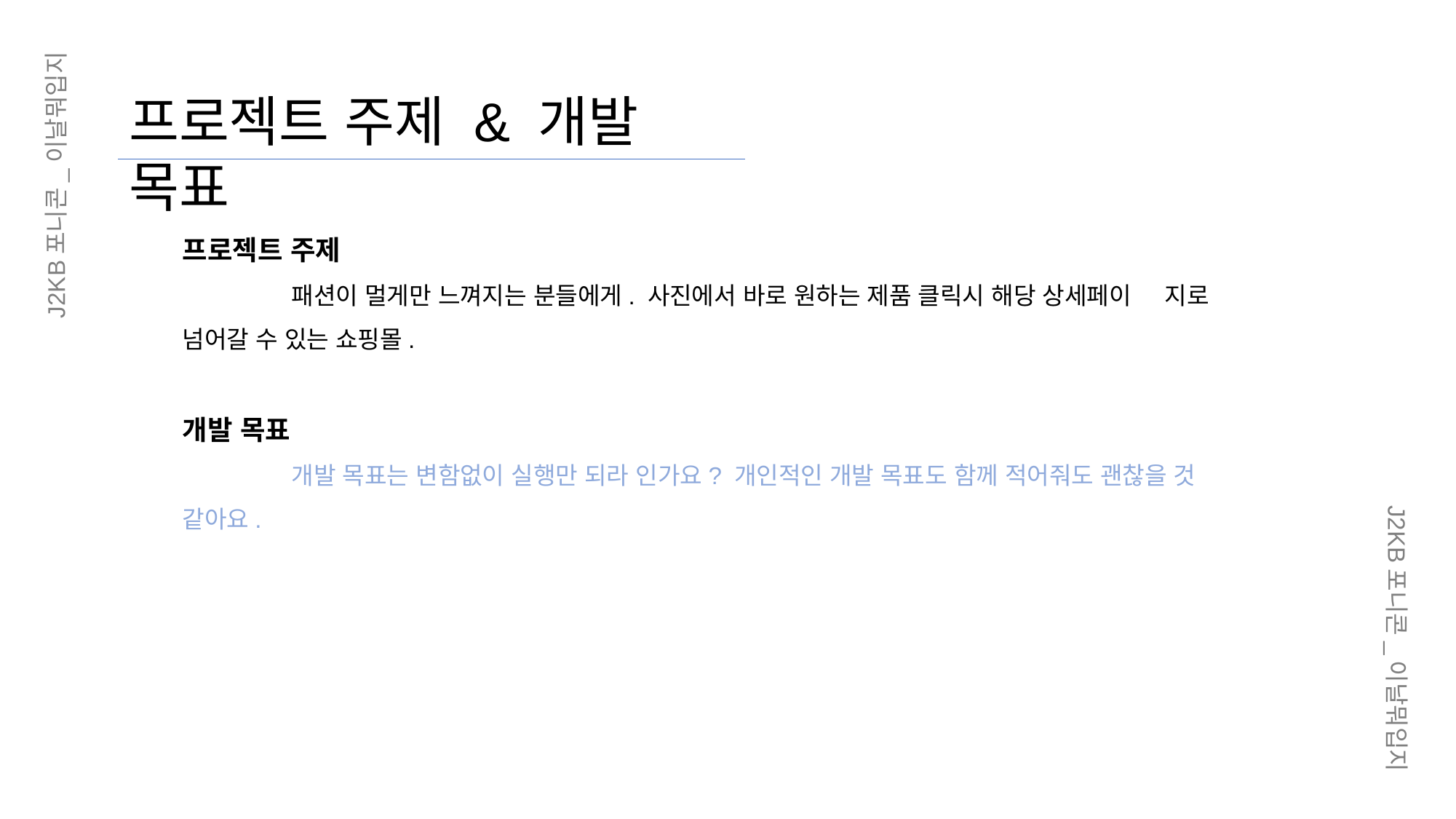

프로젝트 주제 & 개발 목표
J2KB포니콘_이날뭐입지
프로젝트 주제
	패션이 멀게만 느껴지는 분들에게. 사진에서 바로 원하는 제품 클릭시 해당 상세페이	지로 넘어갈 수 있는 쇼핑몰.

개발 목표
	개발 목표는 변함없이 실행만 되라 인가요? 개인적인 개발 목표도 함께 적어줘도 괜찮을 것 같아요.
J2KB포니콘_이날뭐입지